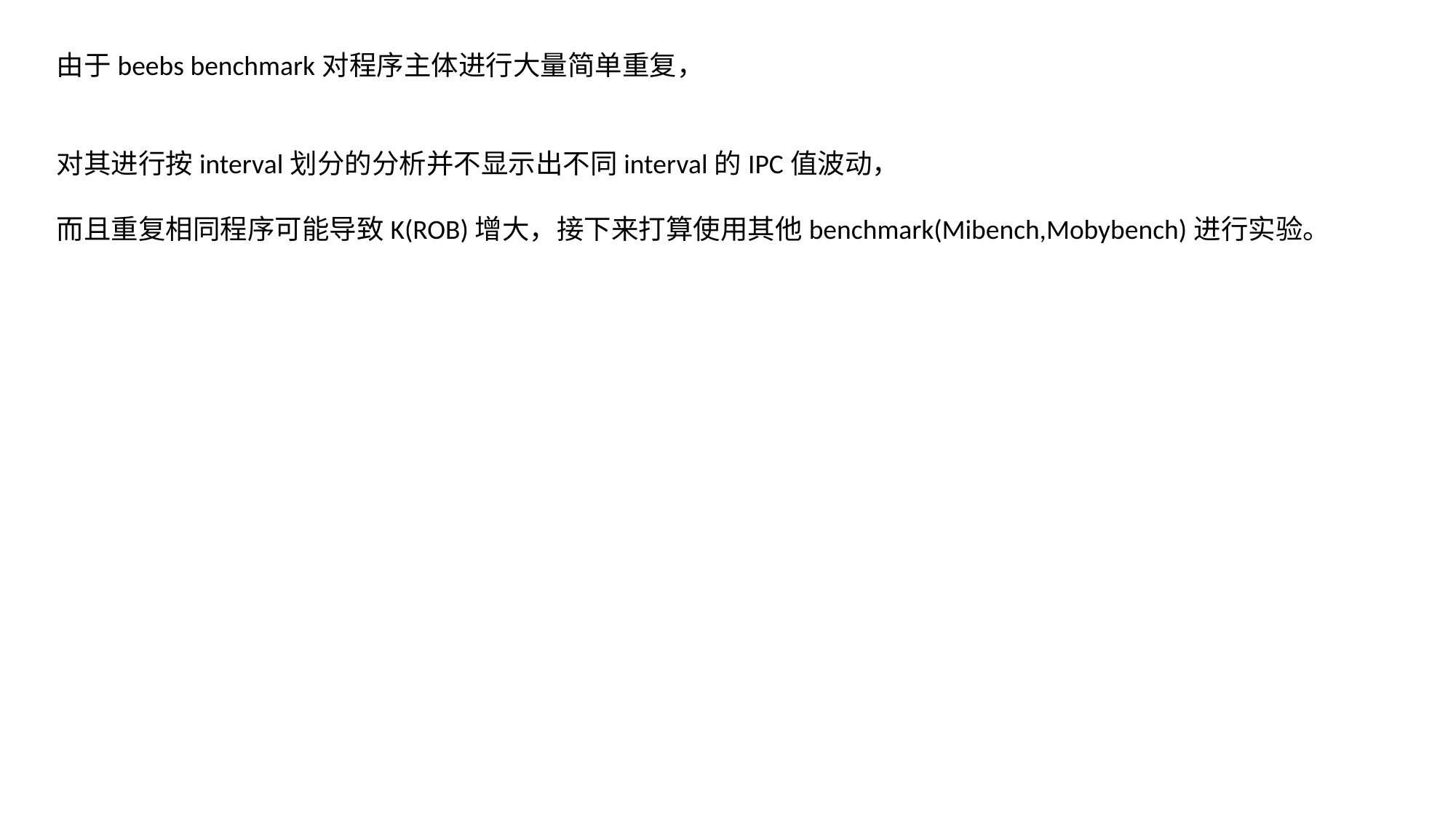

由于beebs benchmark对程序主体进行大量简单重复，

对其进行按interval划分的分析并不显示出不同interval的IPC值波动，

而且重复相同程序可能导致K(ROB)增大，接下来打算使用其他benchmark(Mibench,Mobybench)进行实验。